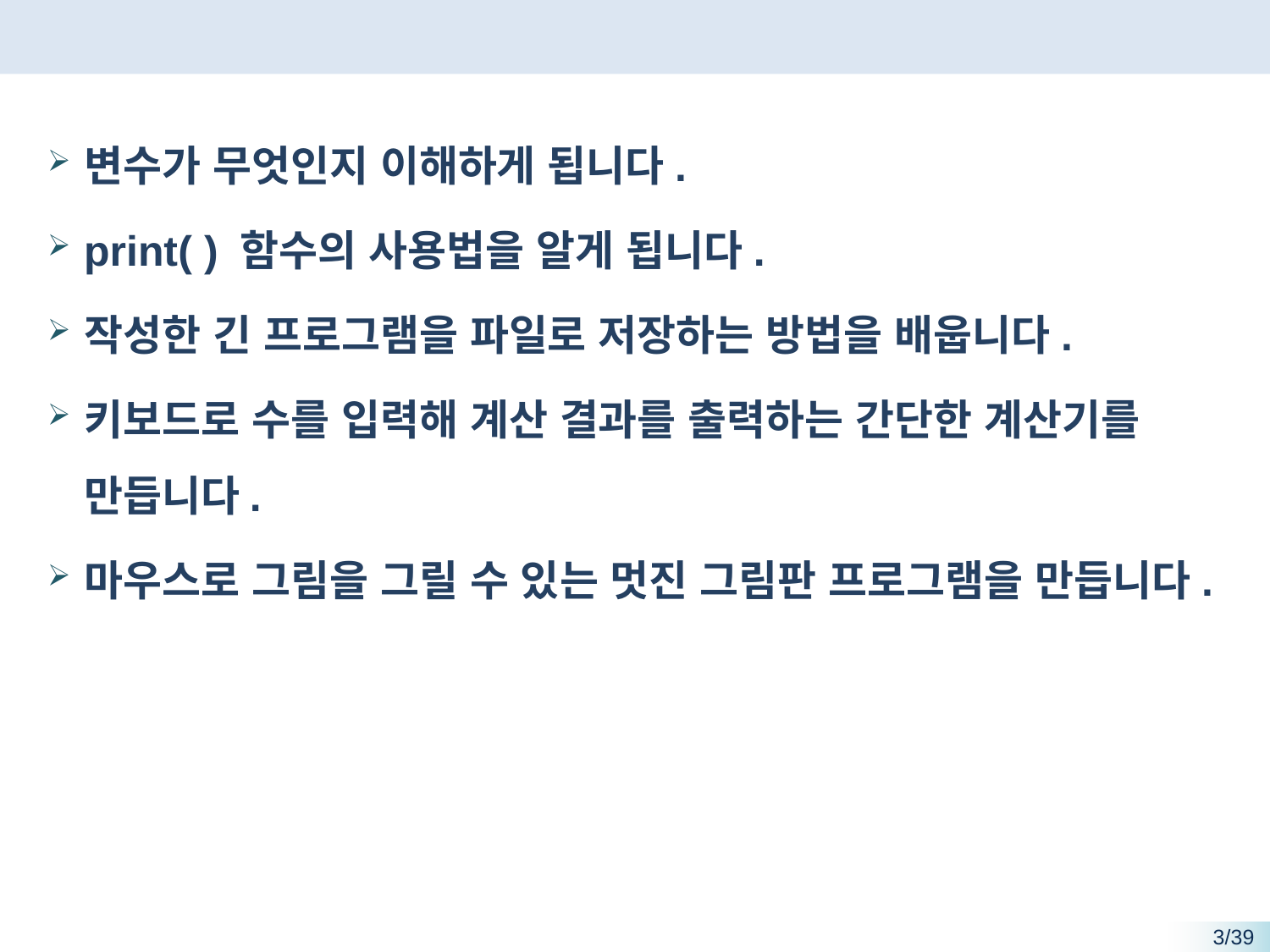

#
변수가 무엇인지 이해하게 됩니다.
print( ) 함수의 사용법을 알게 됩니다.
작성한 긴 프로그램을 파일로 저장하는 방법을 배웁니다.
키보드로 수를 입력해 계산 결과를 출력하는 간단한 계산기를 만듭니다.
마우스로 그림을 그릴 수 있는 멋진 그림판 프로그램을 만듭니다.